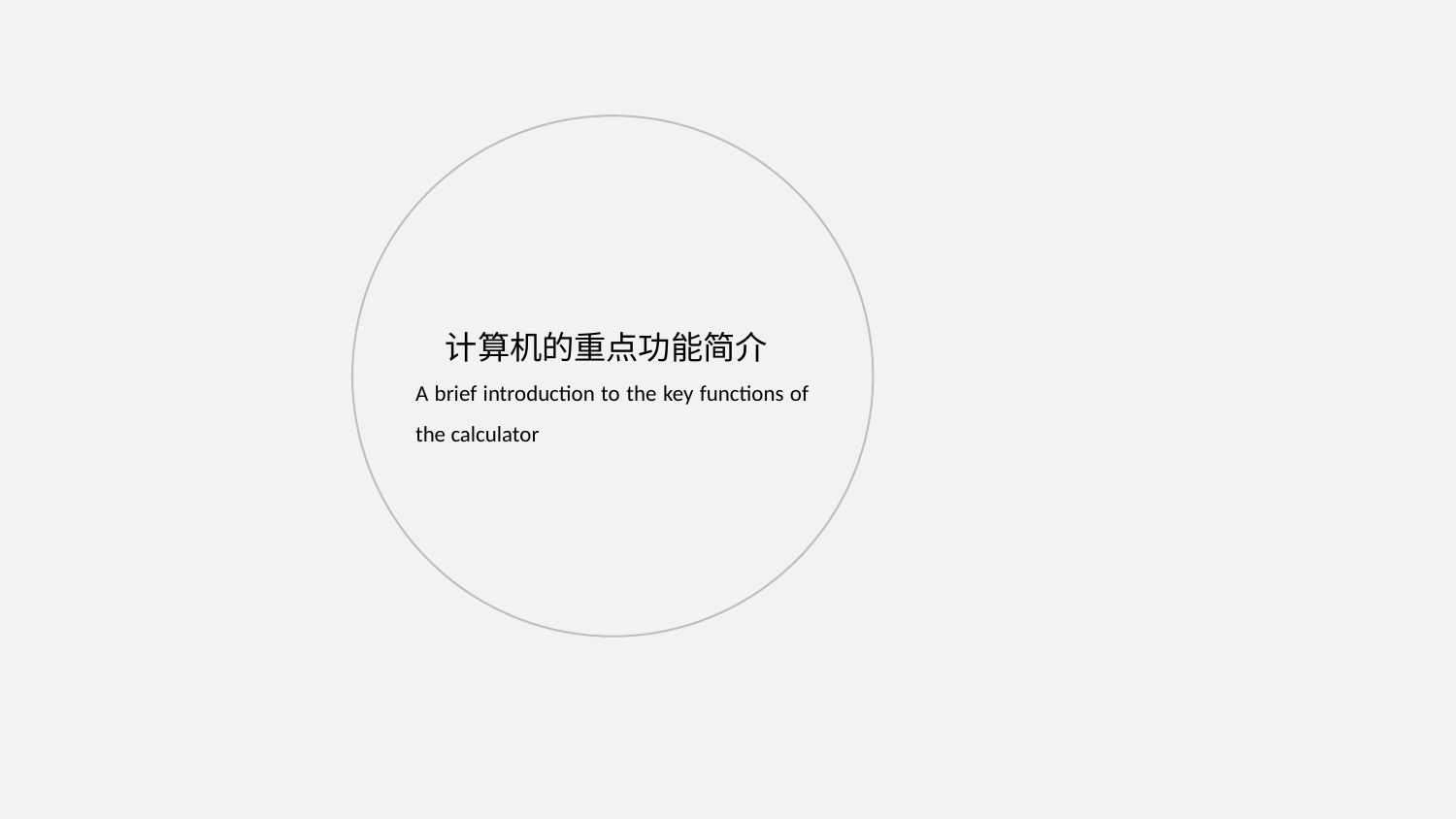

计算机的重点功能简介
A brief introduction to the key functions of the calculator